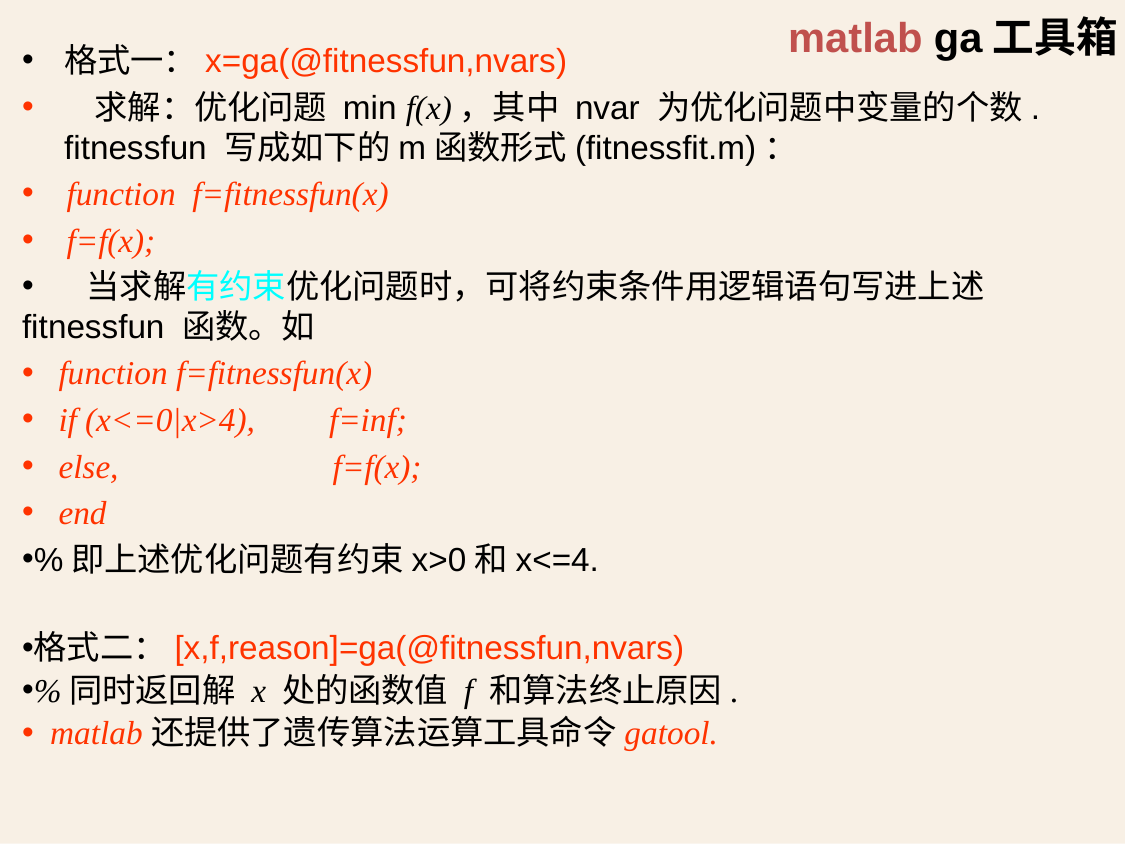

matlab ga工具箱
格式一：x=ga(@fitnessfun,nvars)
   求解：优化问题 min f(x)，其中 nvar 为优化问题中变量的个数. fitnessfun 写成如下的m函数形式(fitnessfit.m)：
    function  f=fitnessfun(x)
    f=f(x);
      当求解有约束优化问题时，可将约束条件用逻辑语句写进上述fitnessfun 函数。如
   function f=fitnessfun(x)
   if (x<=0|x>4),         f=inf;
   else,                          f=f(x);
   end
%即上述优化问题有约束x>0和x<=4.

格式二：[x,f,reason]=ga(@fitnessfun,nvars)
%同时返回解 x 处的函数值 f 和算法终止原因.
  matlab还提供了遗传算法运算工具命令gatool.